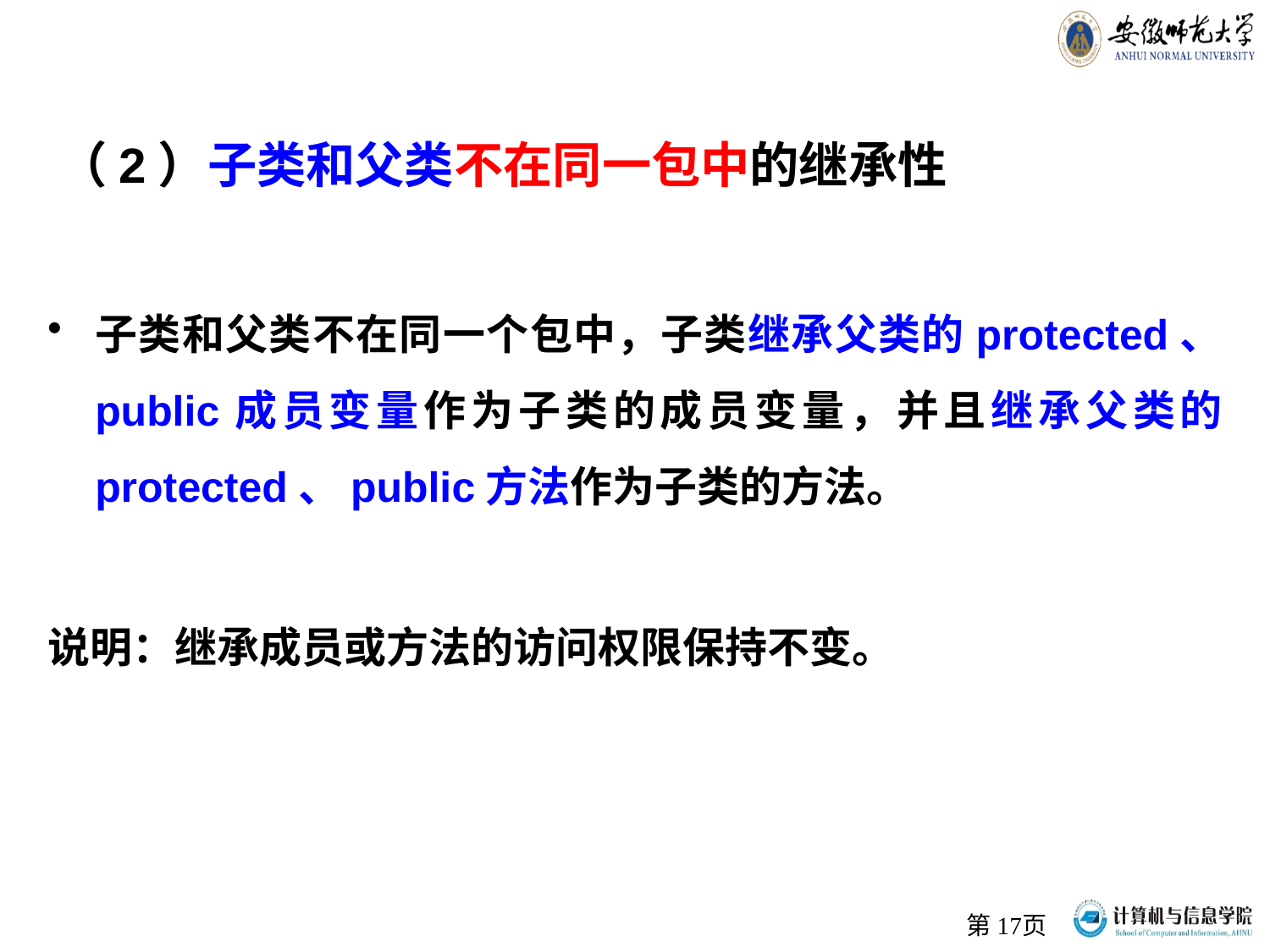

（2）子类和父类不在同一包中的继承性
子类和父类不在同一个包中，子类继承父类的protected、public成员变量作为子类的成员变量，并且继承父类的protected、public方法作为子类的方法。

说明：继承成员或方法的访问权限保持不变。

第17页